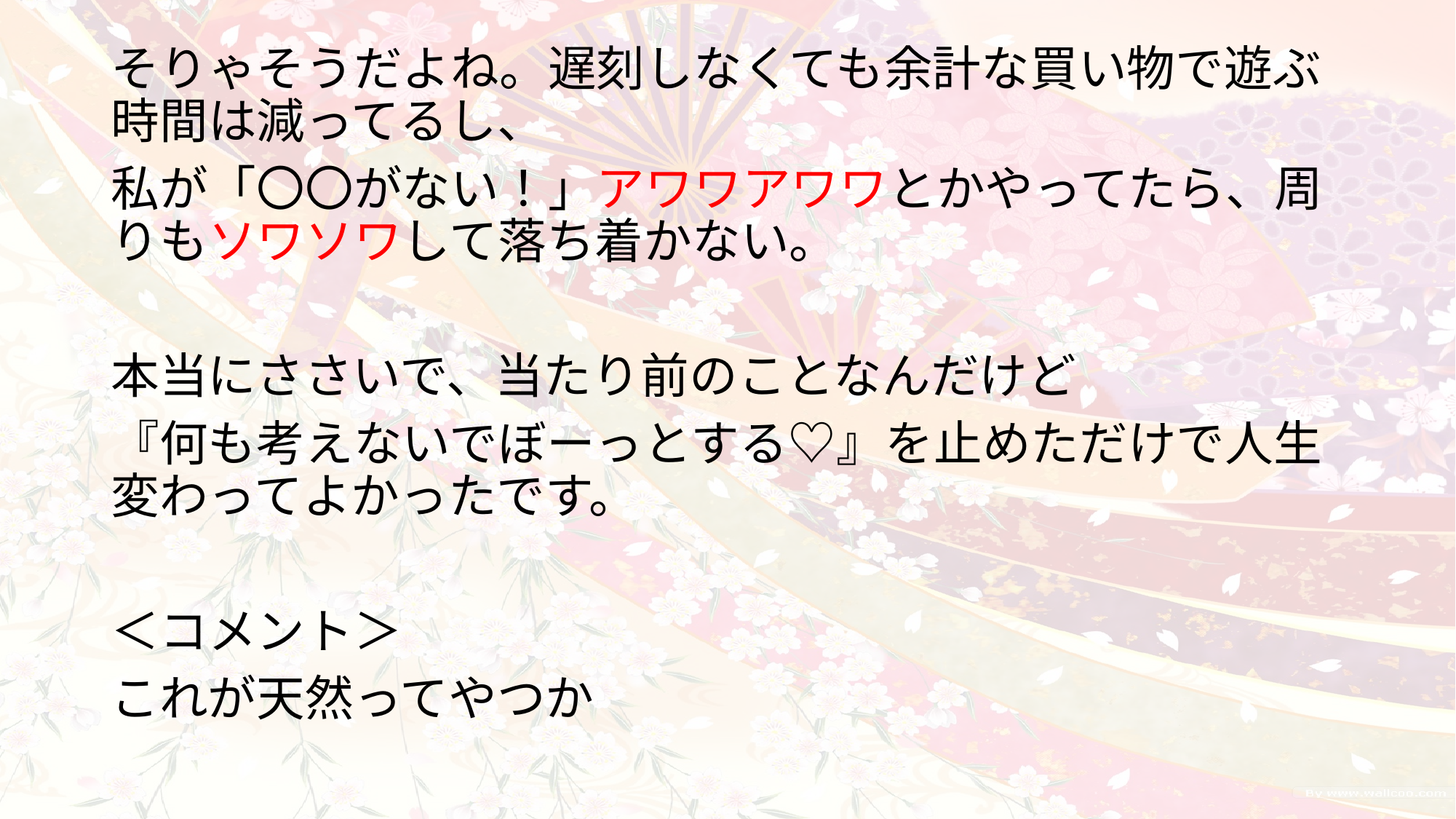

そりゃそうだよね。遅刻しなくても余計な買い物で遊ぶ時間は減ってるし、
私が「〇〇がない！」アワワアワワとかやってたら、周りもソワソワして落ち着かない。

本当にささいで、当たり前のことなんだけど
『何も考えないでぼーっとする♡』を止めただけで人生変わってよかったです。

＜コメント＞
これが天然ってやつか